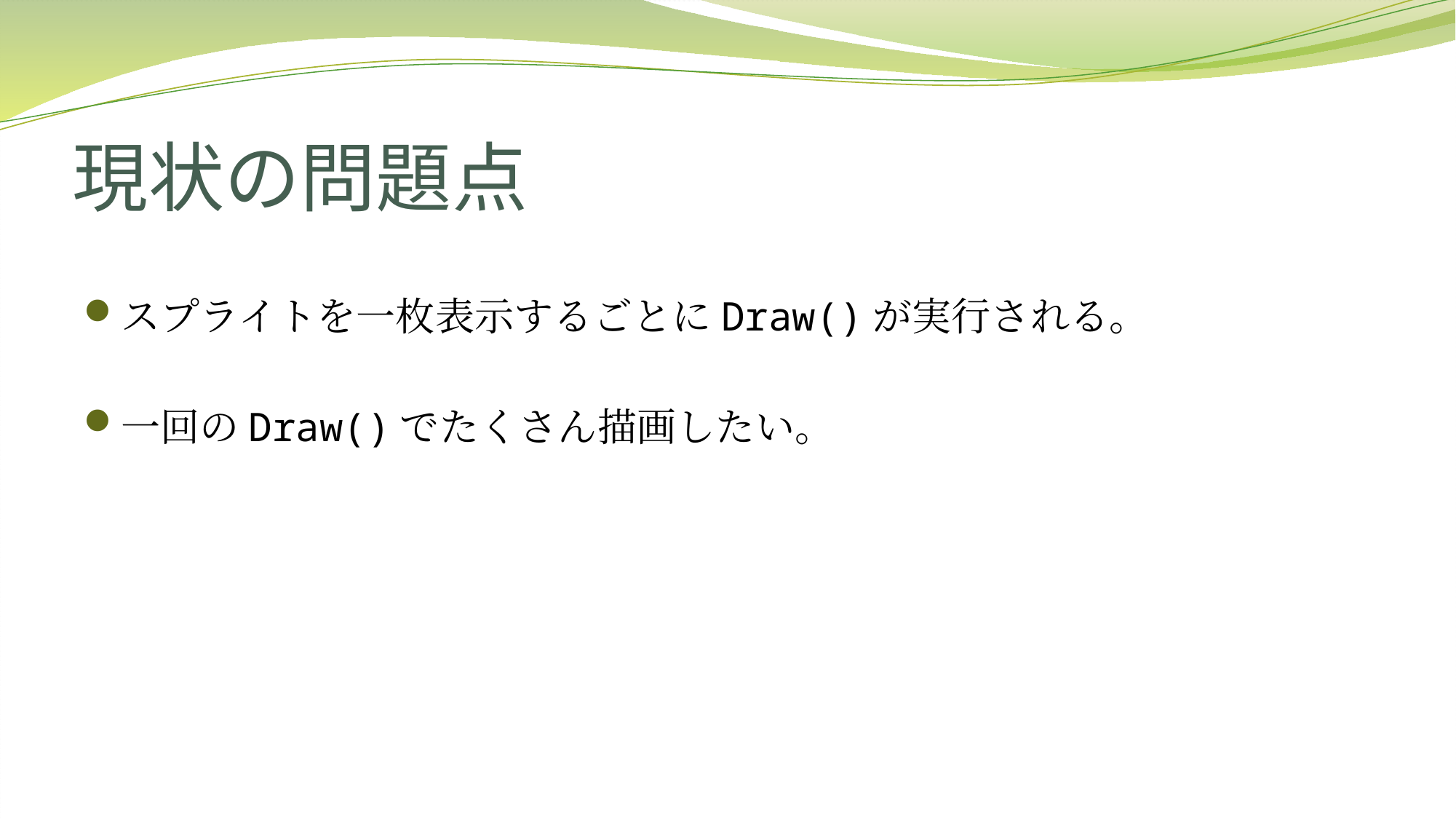

# 現状の問題点

スプライトを一枚表示するごとにDraw()が実行される。

一回のDraw()でたくさん描画したい。